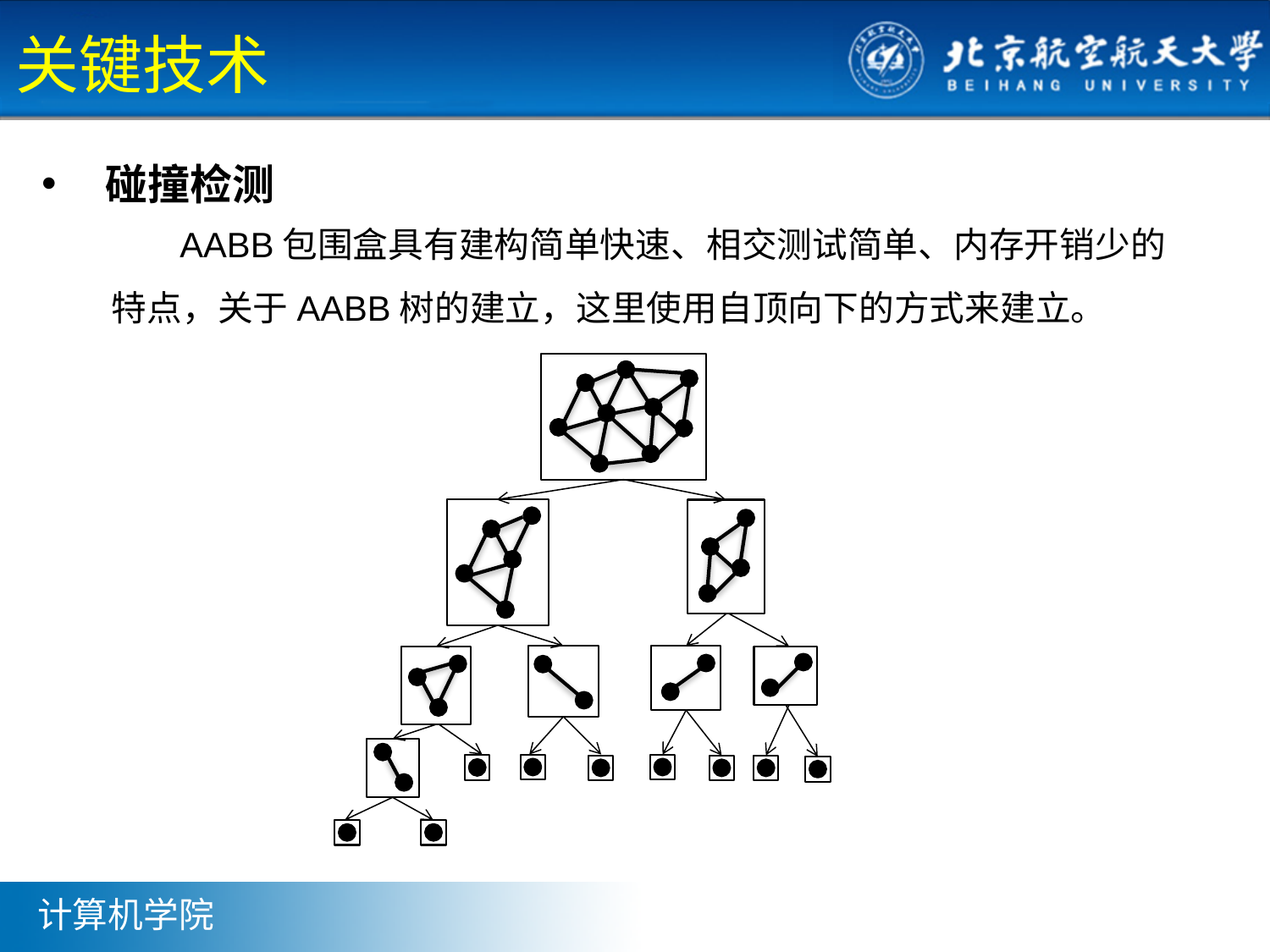

# 关键技术
碰撞检测
       AABB包围盒具有建构简单快速、相交测试简单、内存开销少的特点，关于AABB树的建立，这里使用自顶向下的方式来建立。